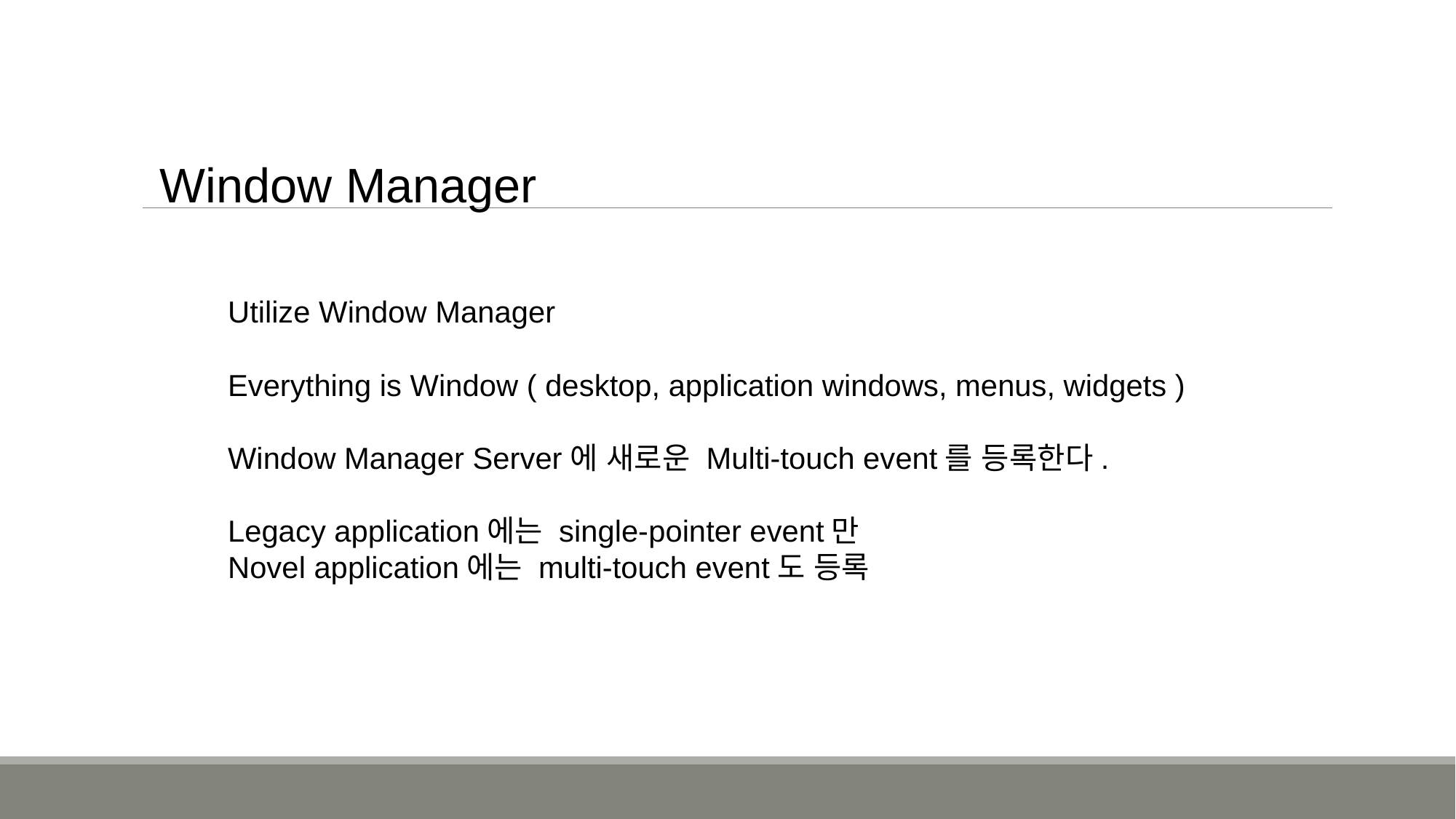

Window Manager
Utilize Window Manager

Everything is Window ( desktop, application windows, menus, widgets )

Window Manager Server에 새로운 Multi-touch event를 등록한다.

Legacy application에는 single-pointer event만
Novel application에는 multi-touch event도 등록